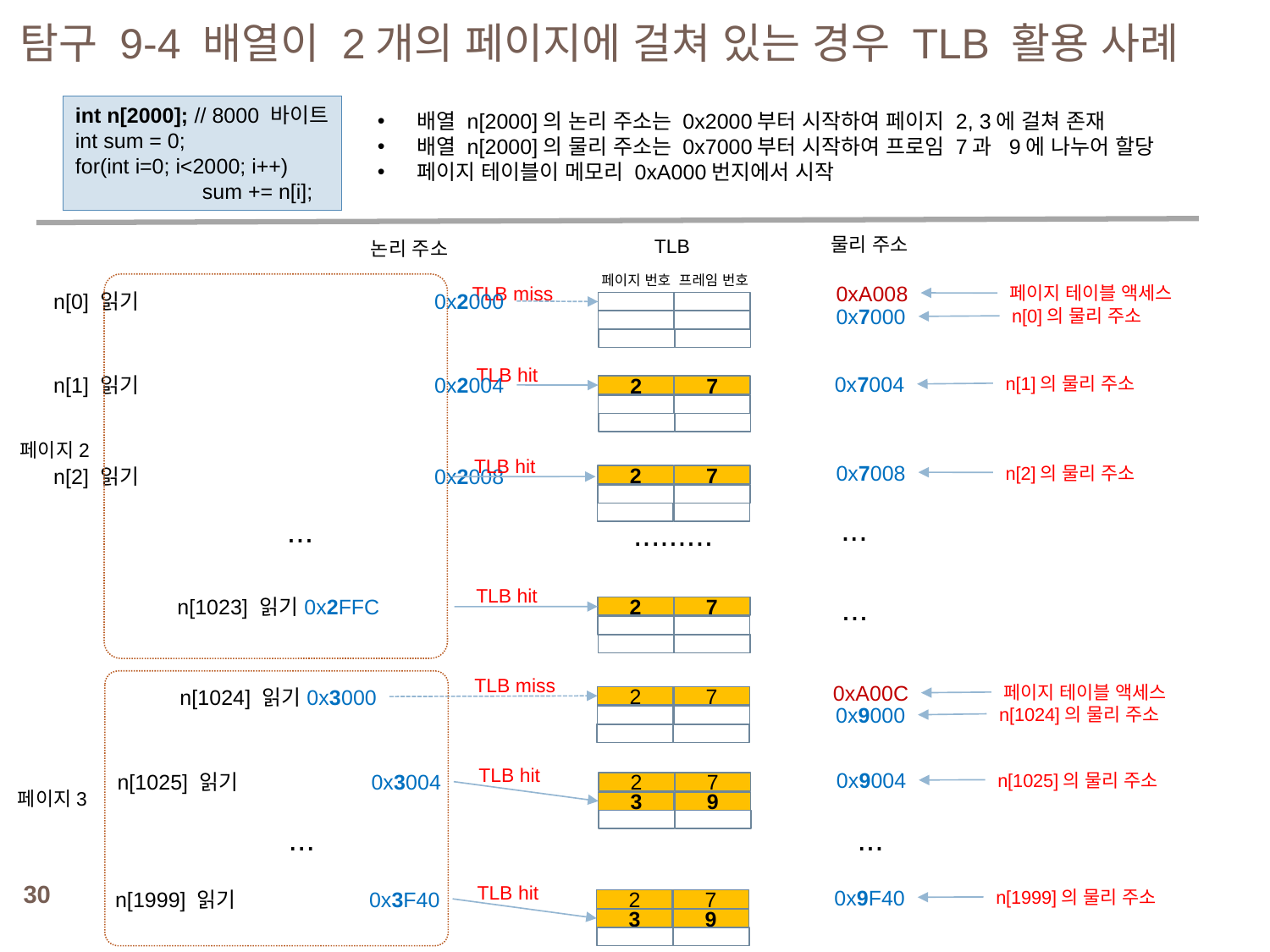

탐구 9-4 배열이 2개의 페이지에 걸쳐 있는 경우 TLB 활용 사례
int n[2000]; // 8000 바이트
int sum = 0;
for(int i=0; i<2000; i++)
	sum += n[i];
배열 n[2000]의 논리 주소는 0x2000부터 시작하여 페이지 2, 3에 걸쳐 존재
배열 n[2000]의 물리 주소는 0x7000부터 시작하여 프로임 7과  9에 나누어 할당
페이지 테이블이 메모리 0xA000번지에서 시작
물리 주소
TLB
논리 주소
페이지 번호  프레임 번호
0xA008

TLB miss
페이지 테이블 액세스
n[0] 읽기 			0x2000

0x7000
n[0]의 물리 주소

TLB hit
0x7004
n[1]의 물리 주소
n[1] 읽기 			0x2004
2
7

페이지2
TLB hit
0x7008
n[2]의 물리 주소
n[2] 읽기 			0x2008
2
7

...
...
.........
TLB hit
...
n[1023] 읽기 	0x2FFC
2
7

TLB miss

0xA00C
페이지 테이블 액세스
n[1024] 읽기 	0x3000
2
7
0x9000
n[1024]의 물리 주소

TLB hit
0x9004
n[1025]의 물리 주소
n[1025] 읽기 		0x3004
2
7
페이지3
3
9

...
...
30
TLB hit
0x9F40
n[1999]의 물리 주소
n[1999] 읽기 		0x3F40
2
7
3
9